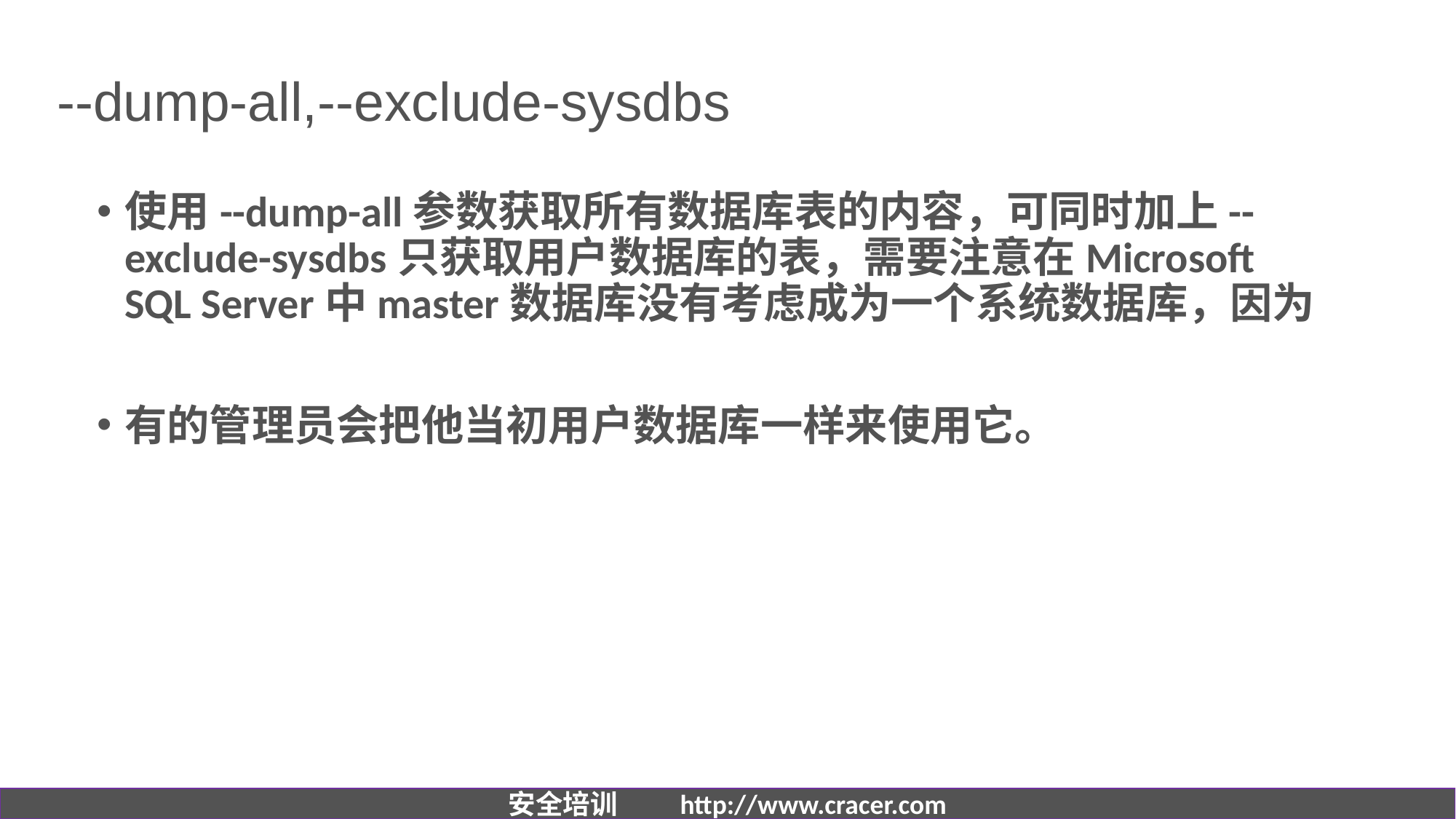

# --dump-all,--exclude-sysdbs
使用--dump-all参数获取所有数据库表的内容，可同时加上--exclude-sysdbs只获取用户数据库的表，需要注意在Microsoft SQL Server中master数据库没有考虑成为一个系统数据库，因为

有的管理员会把他当初用户数据库一样来使用它。